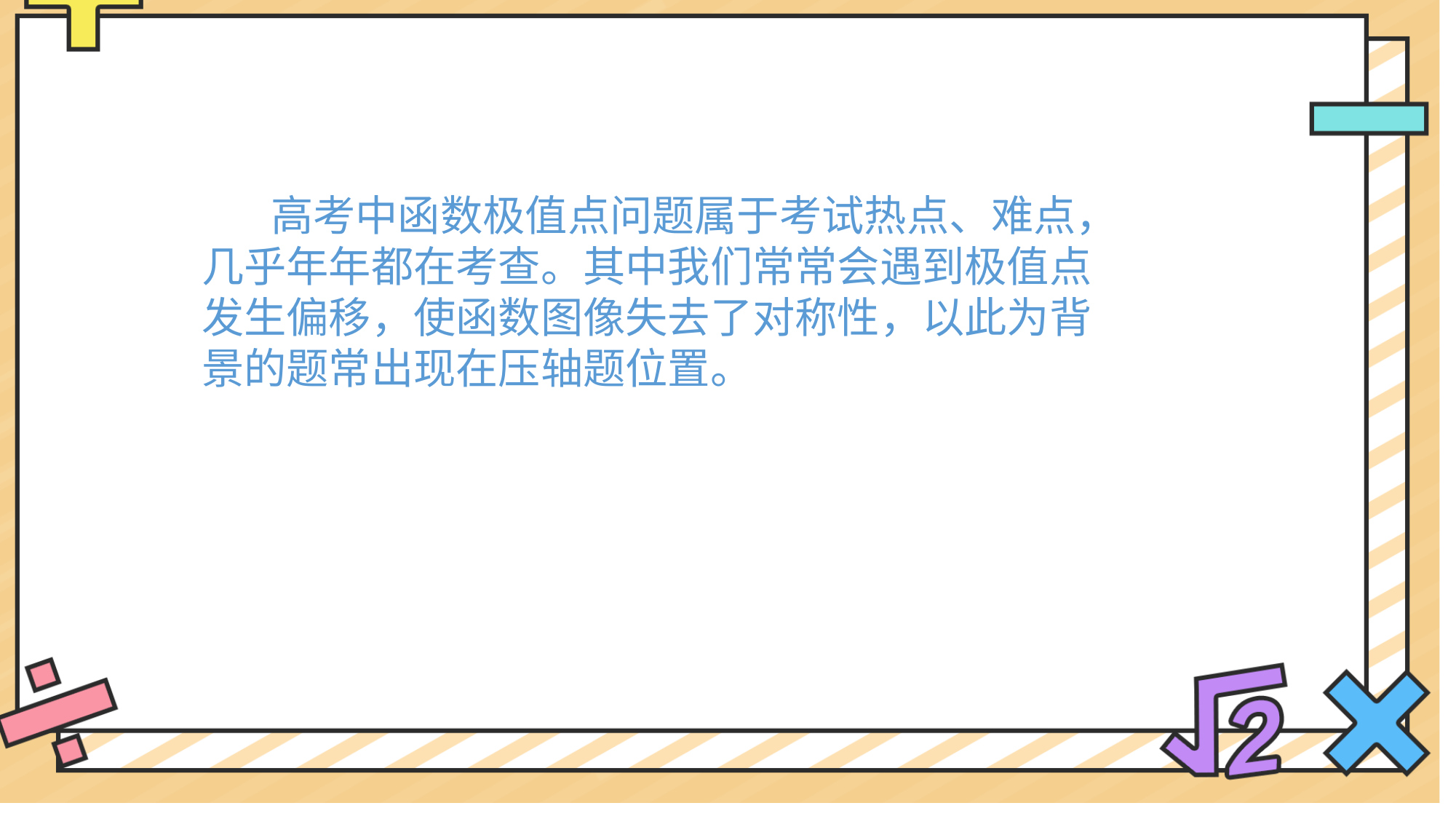

高考中函数极值点问题属于考试热点、难点，几乎年年都在考查。其中我们常常会遇到极值点发生偏移，使函数图像失去了对称性，以此为背景的题常出现在压轴题位置。